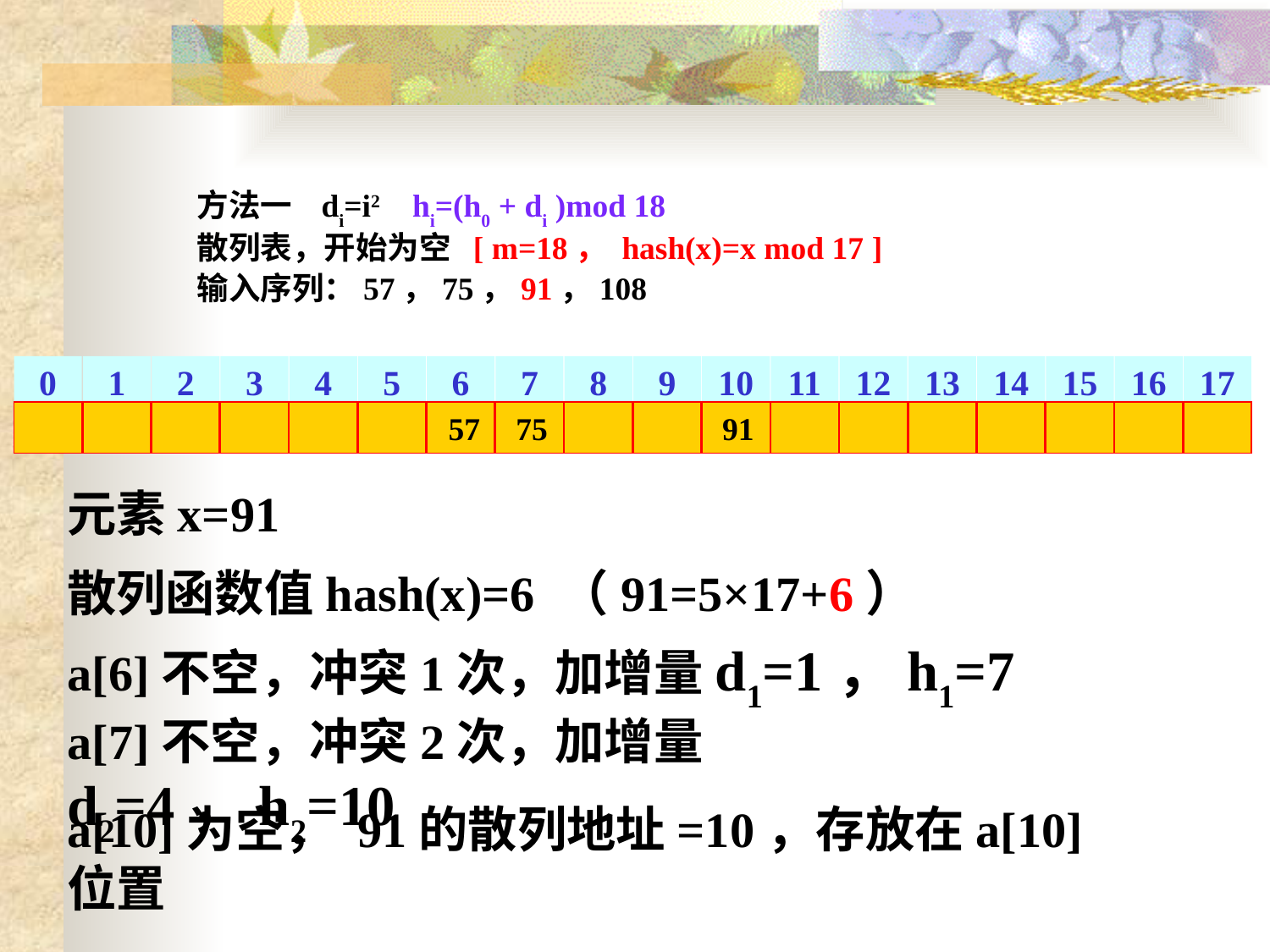

方法一   di=i2    hi=(h0 + di )mod 18
散列表，开始为空  [ m=18， hash(x)=x mod 17 ]
输入序列：57，75，91，108
0

1

2

3

4

5

6

7

8

9

10

11

12

13

14

15

16

17

57
75
91
元素x=91
散列函数值hash(x)=6 （91=5×17+6）
a[6]不空，冲突1次，加增量d1=1，h1=7
a[7]不空，冲突2次，加增量d2=4，h2=10
a[10]为空， 91的散列地址=10，存放在a[10]位置